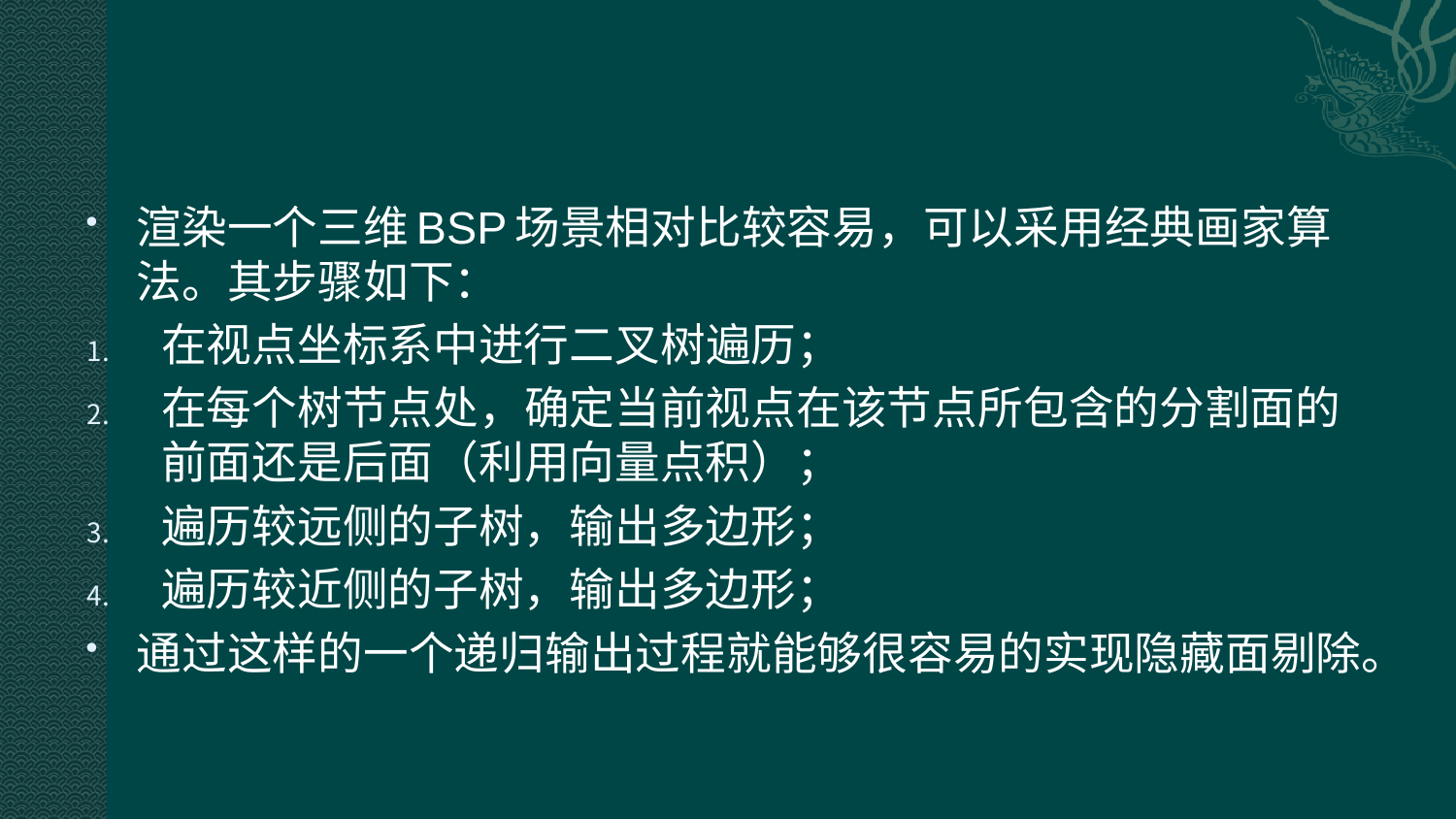

#
渲染一个三维BSP场景相对比较容易，可以采用经典画家算法。其步骤如下：
在视点坐标系中进行二叉树遍历；
在每个树节点处，确定当前视点在该节点所包含的分割面的前面还是后面（利用向量点积）；
遍历较远侧的子树，输出多边形；
遍历较近侧的子树，输出多边形；
通过这样的一个递归输出过程就能够很容易的实现隐藏面剔除。